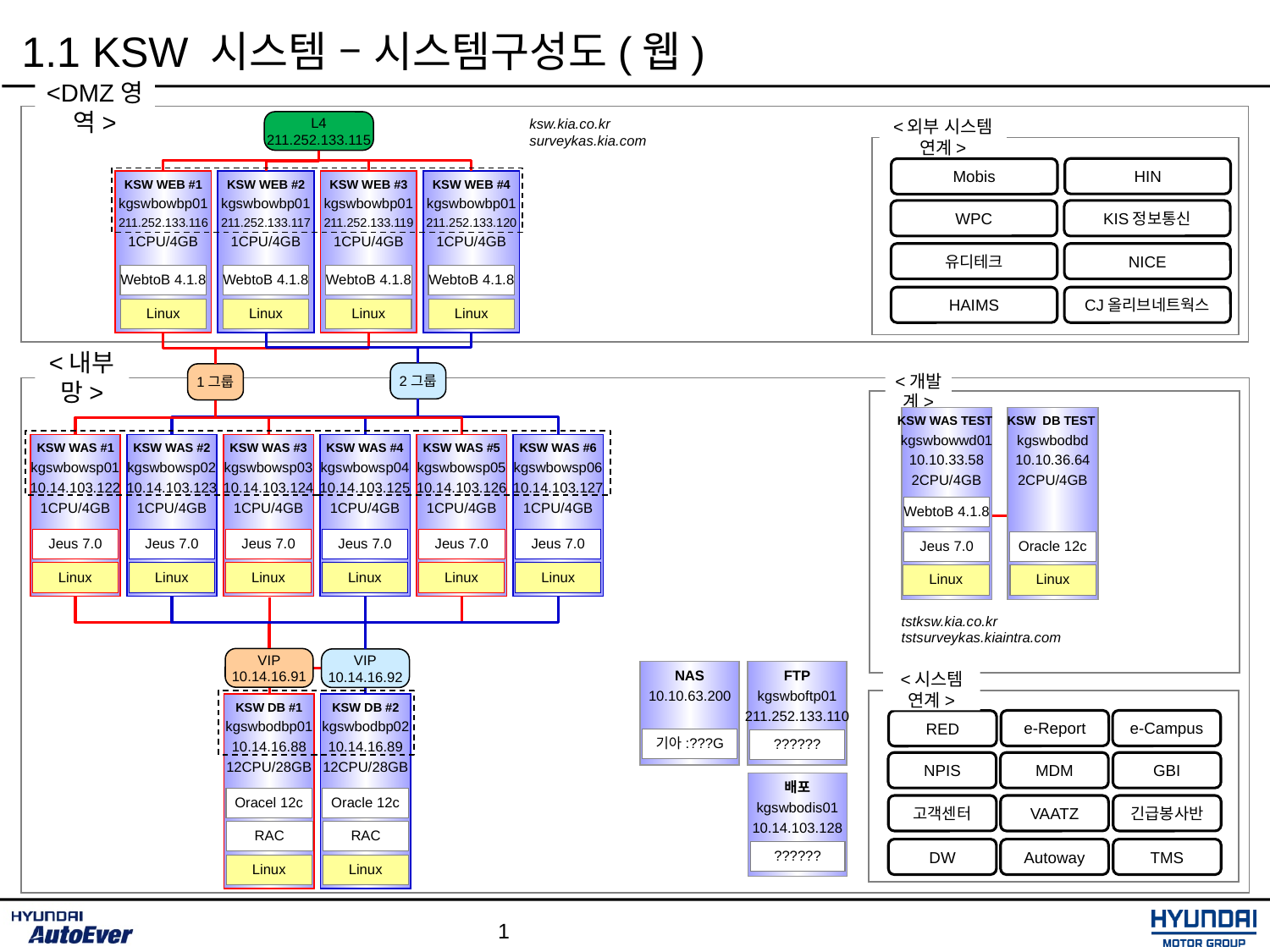

1.1 KSW 시스템 – 시스템구성도(웹)
<DMZ영역>

ksw.kia.co.kr
surveykas.kia.com
L4
211.252.133.115
<외부 시스템 연계>

HIN
Mobis

KSW WEB #1
kgswbowbp01
211.252.133.116
1CPU/4GB
WebtoB 4.1.8
Linux
KSW WEB #2
kgswbowbp01
211.252.133.117
1CPU/4GB
WebtoB 4.1.8
Linux
KSW WEB #3
kgswbowbp01
211.252.133.119
1CPU/4GB
WebtoB 4.1.8
Linux
KSW WEB #4
kgswbowbp01
211.252.133.120
1CPU/4GB
WebtoB 4.1.8
Linux
WPC
KIS정보통신
유디테크
NICE
HAIMS
CJ올리브네트웍스
<내부망>
2그룹
1그룹

<개발계>

KSW WAS TEST
kgswbowwd01
10.10.33.58
2CPU/4GB
WebtoB 4.1.8
Jeus 7.0
KSW  DB TEST
kgswbodbd
10.10.36.64
2CPU/4GB
Oracle 12c

KSW WAS #1
kgswbowsp01
10.14.103.122
1CPU/4GB
Jeus 7.0
Linux
KSW WAS #2
kgswbowsp02
10.14.103.123
1CPU/4GB
Jeus 7.0
Linux
KSW WAS #3
kgswbowsp03
10.14.103.124
1CPU/4GB
Jeus 7.0
Linux
KSW WAS #4
kgswbowsp04
10.14.103.125
1CPU/4GB
Jeus 7.0
Linux
KSW WAS #5
kgswbowsp05
10.14.103.126
1CPU/4GB
Jeus 7.0
Linux
KSW WAS #6
kgswbowsp06
10.14.103.127
1CPU/4GB
Jeus 7.0
Linux
Linux
Linux
tstksw.kia.co.kr
tstsurveykas.kiaintra.com
VIP
10.14.16.91
VIP
10.14.16.92
NAS
10.10.63.200
기아:???G
FTP
kgswboftp01
211.252.133.110
??????
<시스템 연계>

KSW DB #1
kgswbodbp01
10.14.16.88
12CPU/28GB
Oracel 12c
RAC
Linux
KSW DB #2
kgswbodbp02
10.14.16.89
12CPU/28GB
Oracle 12c
RAC
Linux
e-Report
e-Campus
RED
NPIS
MDM
GBI
배포
kgswbodis01
10.14.103.128
??????
고객센터
VAATZ
긴급봉사반
DW
Autoway
TMS
1